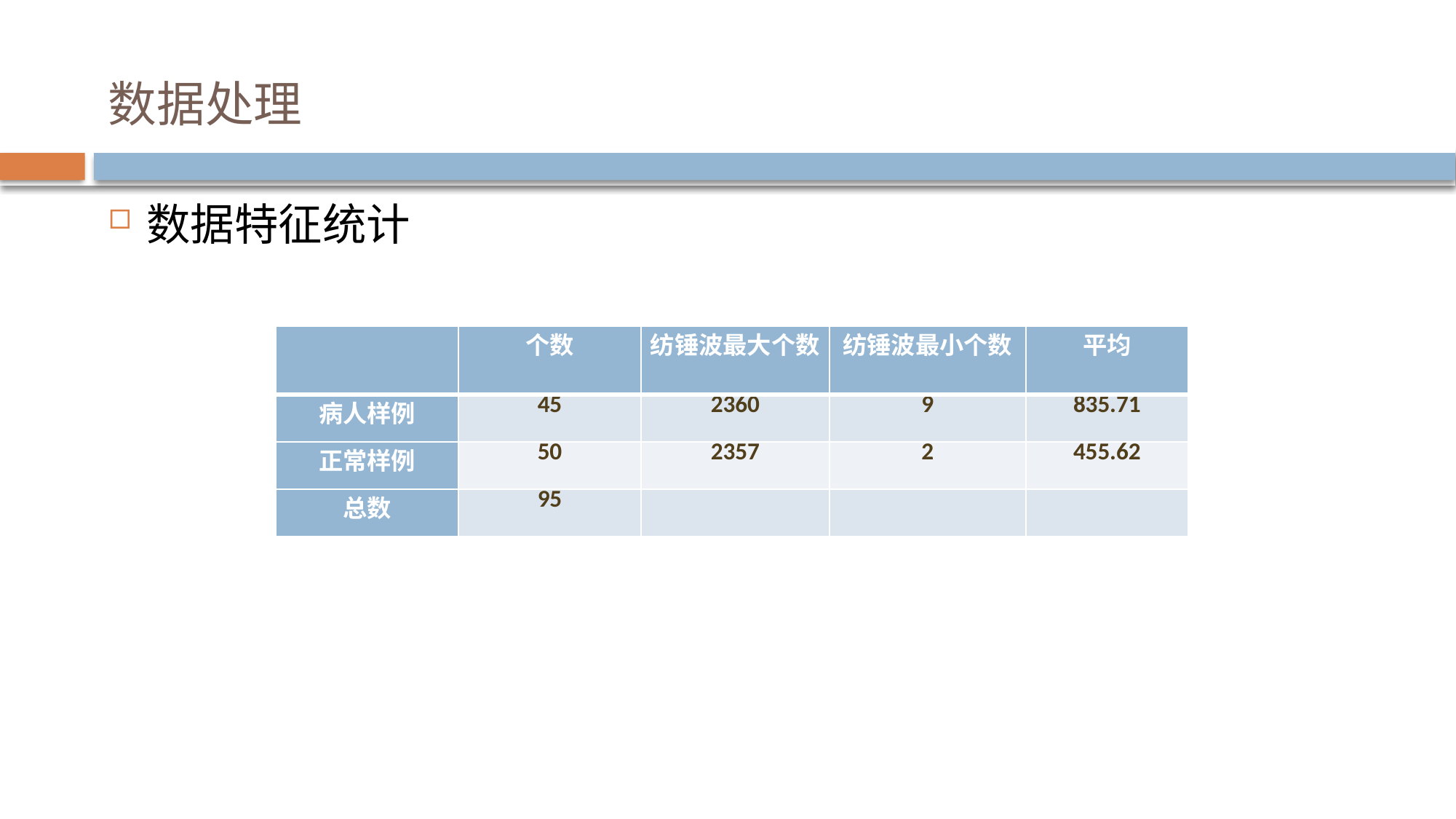

# 数据处理
数据特征统计

|  | 个数 | 纺锤波最大个数 | 纺锤波最小个数 | 平均 |
| --- | --- | --- | --- | --- |
| 病人样例 | 45 | 2360 | 9 | 835.71 |
| 正常样例 | 50 | 2357 | 2 | 455.62 |
| 总数 | 95 |  |  |  |